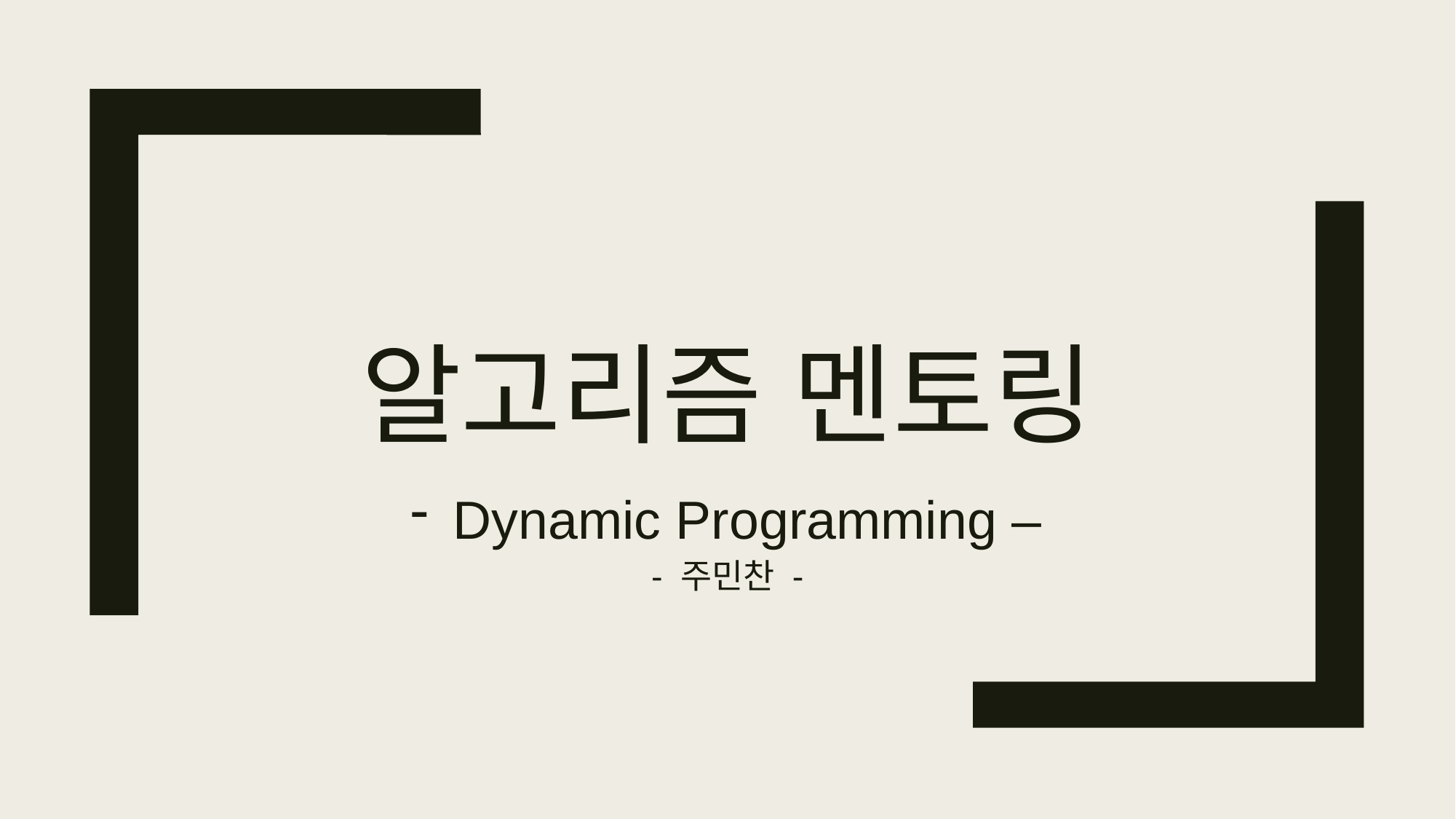

# 알고리즘 멘토링
Dynamic Programming –
- 주민찬 -